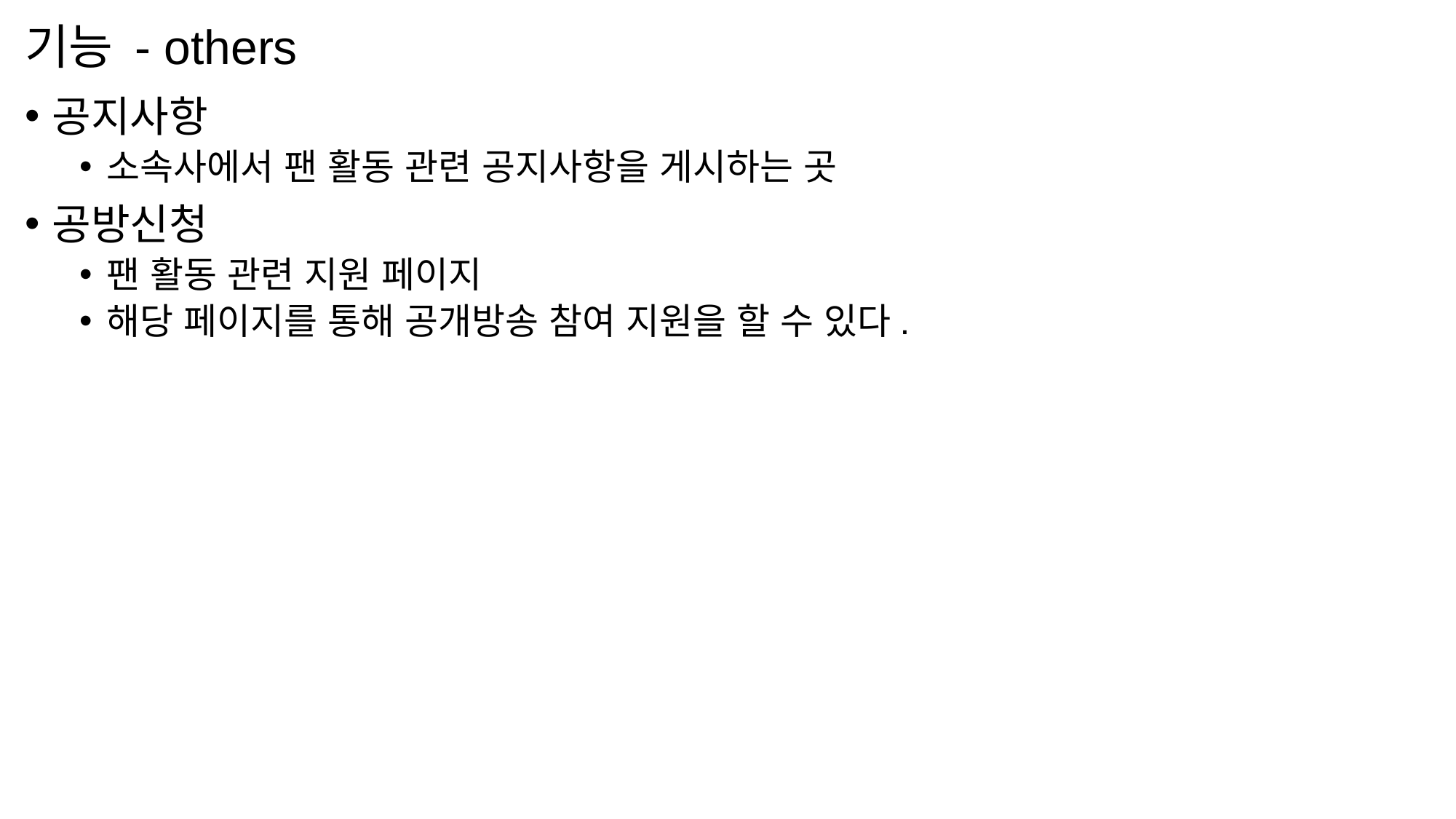

# 기능 - others
공지사항
소속사에서 팬 활동 관련 공지사항을 게시하는 곳
공방신청
팬 활동 관련 지원 페이지
해당 페이지를 통해 공개방송 참여 지원을 할 수 있다.